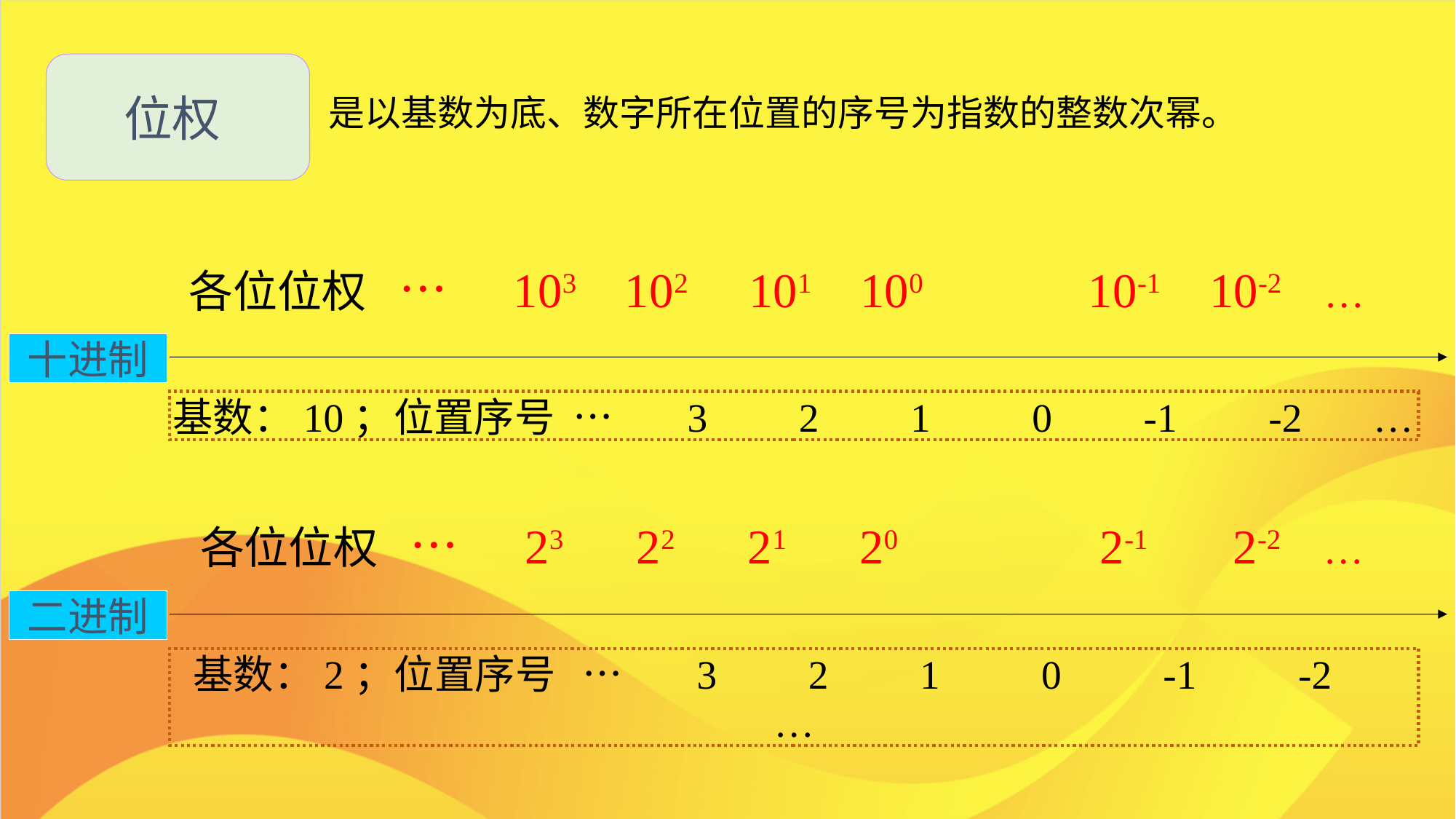

位权
是以基数为底、数字所在位置的序号为指数的整数次幂。
各位位权   …     103    102     101    100              10-1    10-2      …
十进制

基数：10；位置序号  …       3         2         1          0         -1         -2       …
各位位权   …     23      22      21      20                 2-1       2-2      …
二进制

基数：2；位置序号   …       3         2         1          0          -1          -2       …